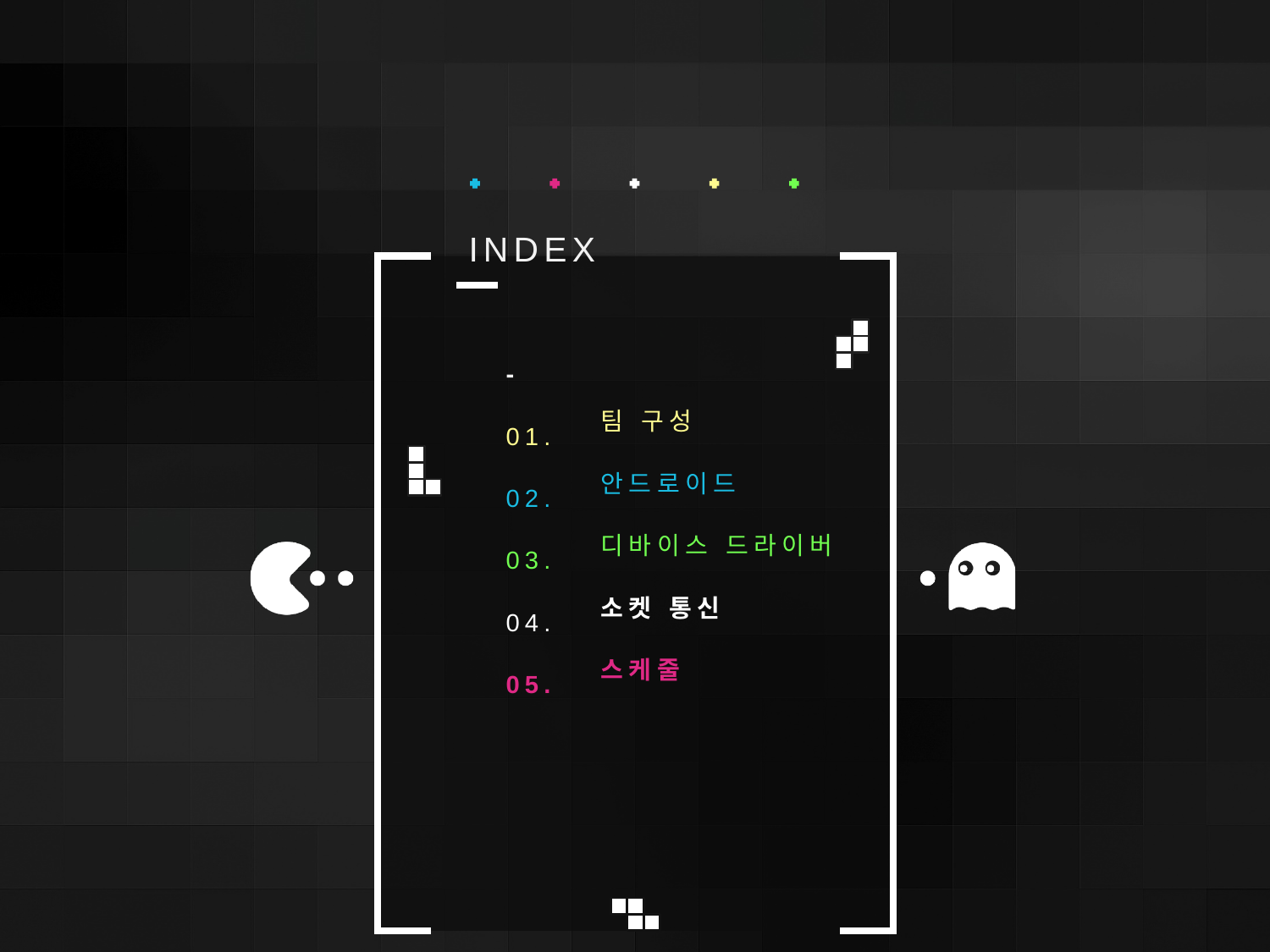

INDEX
-
01.
02.
03.
04.
05.

팀 구성
안드로이드
디바이스 드라이버
소켓 통신
스케줄